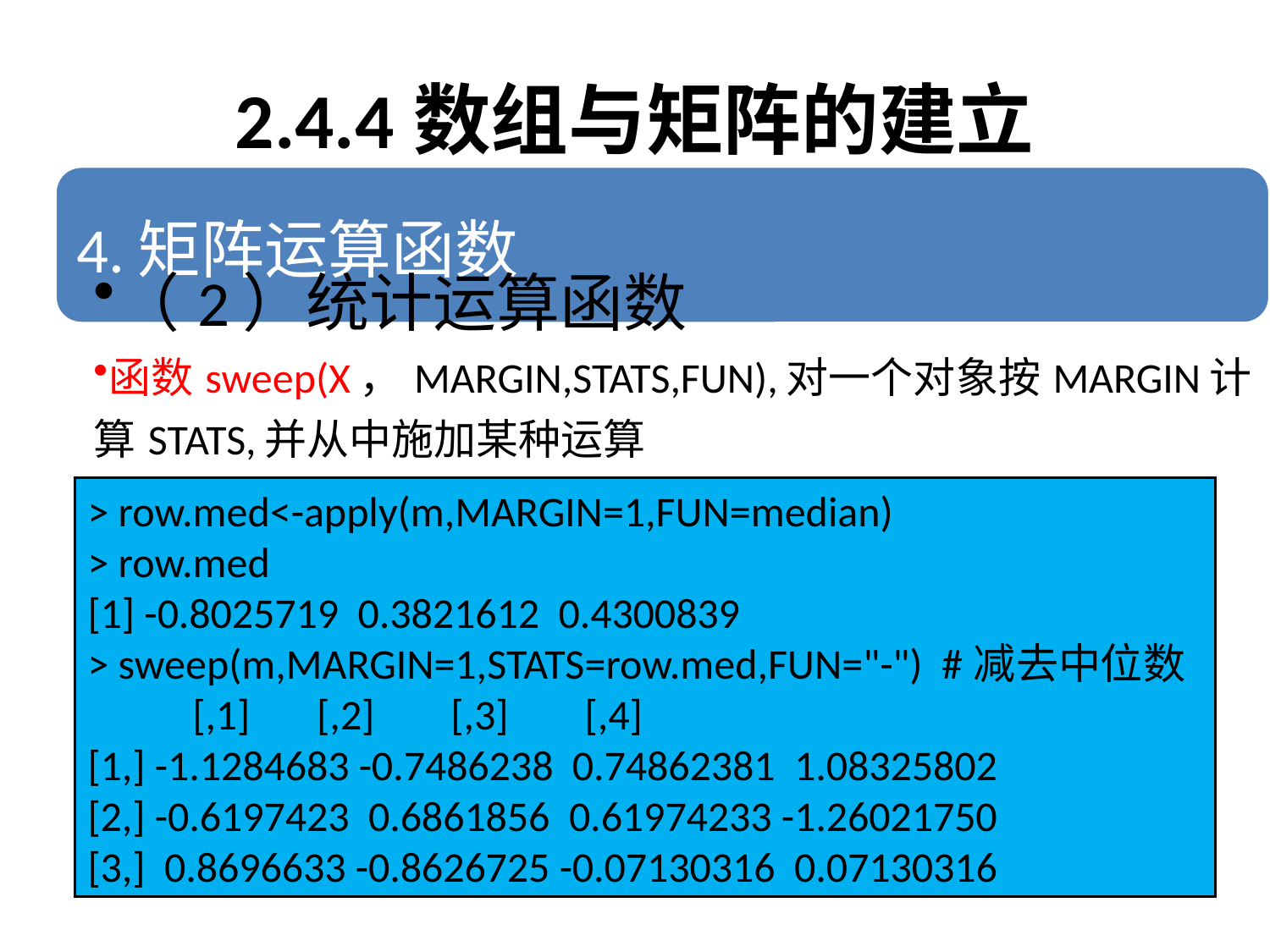

# 2.4.4数组与矩阵的建立
4.矩阵运算函数
（2）统计运算函数
函数sweep(X，MARGIN,STATS,FUN),对一个对象按MARGIN计算STATS,并从中施加某种运算
> row.med<-apply(m,MARGIN=1,FUN=median)
> row.med
[1] -0.8025719  0.3821612  0.4300839
> sweep(m,MARGIN=1,STATS=row.med,FUN="-")  #减去中位数
           [,1]       [,2]        [,3]        [,4]
[1,] -1.1284683 -0.7486238  0.74862381  1.08325802
[2,] -0.6197423  0.6861856  0.61974233 -1.26021750
[3,]  0.8696633 -0.8626725 -0.07130316  0.07130316